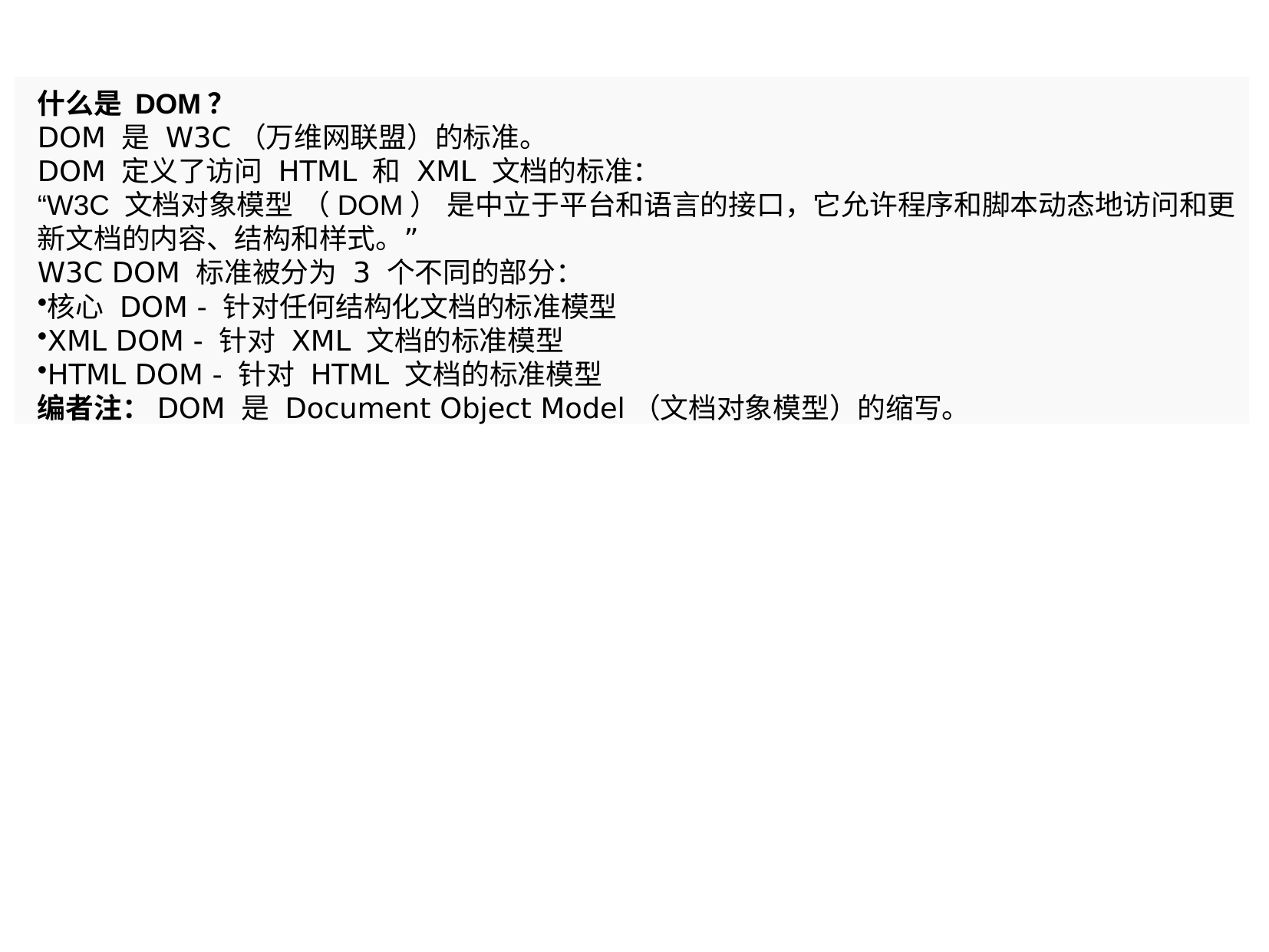

什么是 DOM？
DOM 是 W3C（万维网联盟）的标准。
DOM 定义了访问 HTML 和 XML 文档的标准：
“W3C 文档对象模型 （DOM） 是中立于平台和语言的接口，它允许程序和脚本动态地访问和更新文档的内容、结构和样式。”
W3C DOM 标准被分为 3 个不同的部分：
核心 DOM - 针对任何结构化文档的标准模型
XML DOM - 针对 XML 文档的标准模型
HTML DOM - 针对 HTML 文档的标准模型
编者注：DOM 是 Document Object Model（文档对象模型）的缩写。